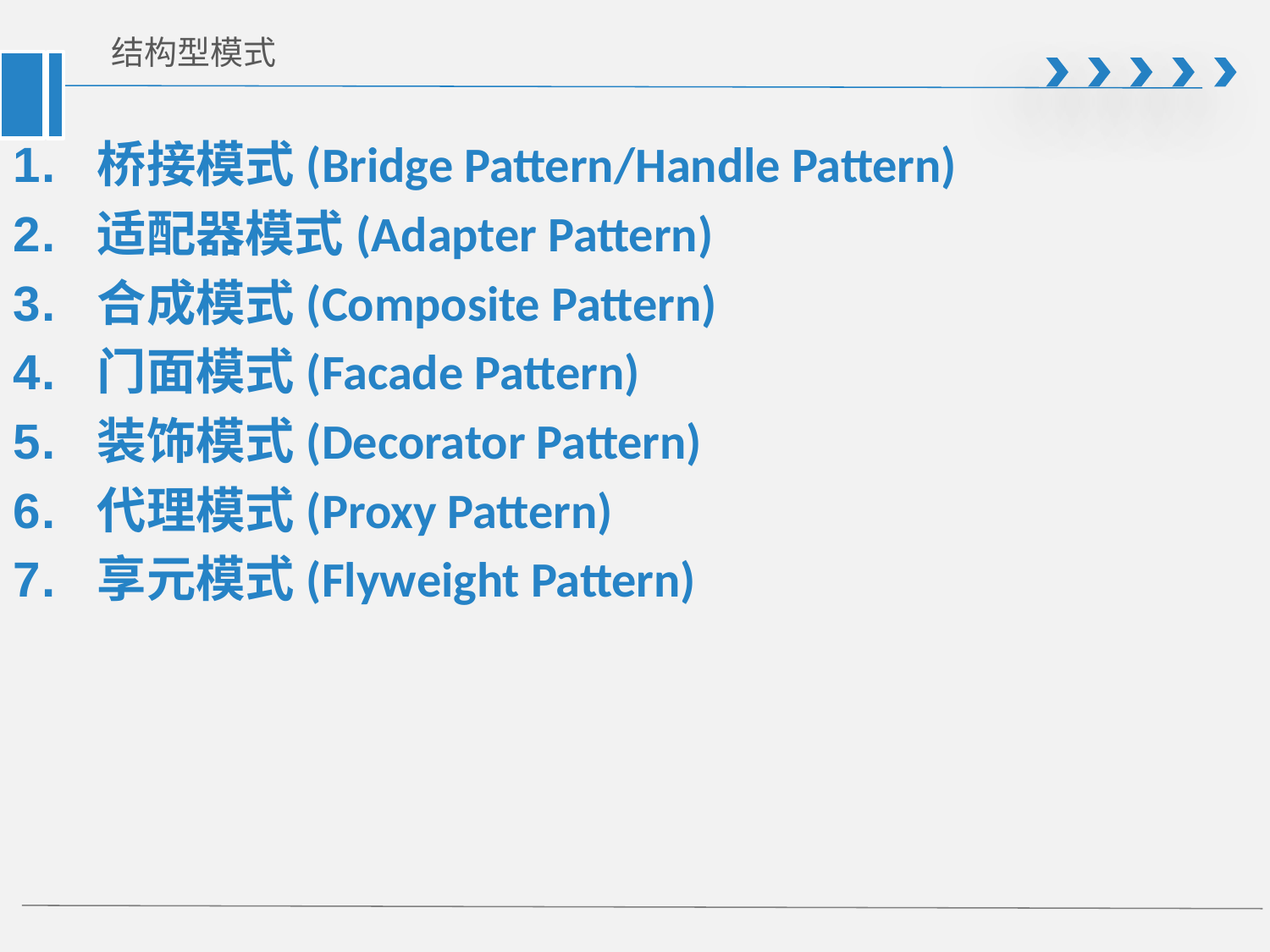

# 结构型模式
桥接模式(Bridge Pattern/Handle Pattern)
适配器模式(Adapter Pattern)
合成模式(Composite Pattern)
门面模式(Facade Pattern)
装饰模式(Decorator Pattern)
代理模式(Proxy Pattern)
享元模式(Flyweight Pattern)